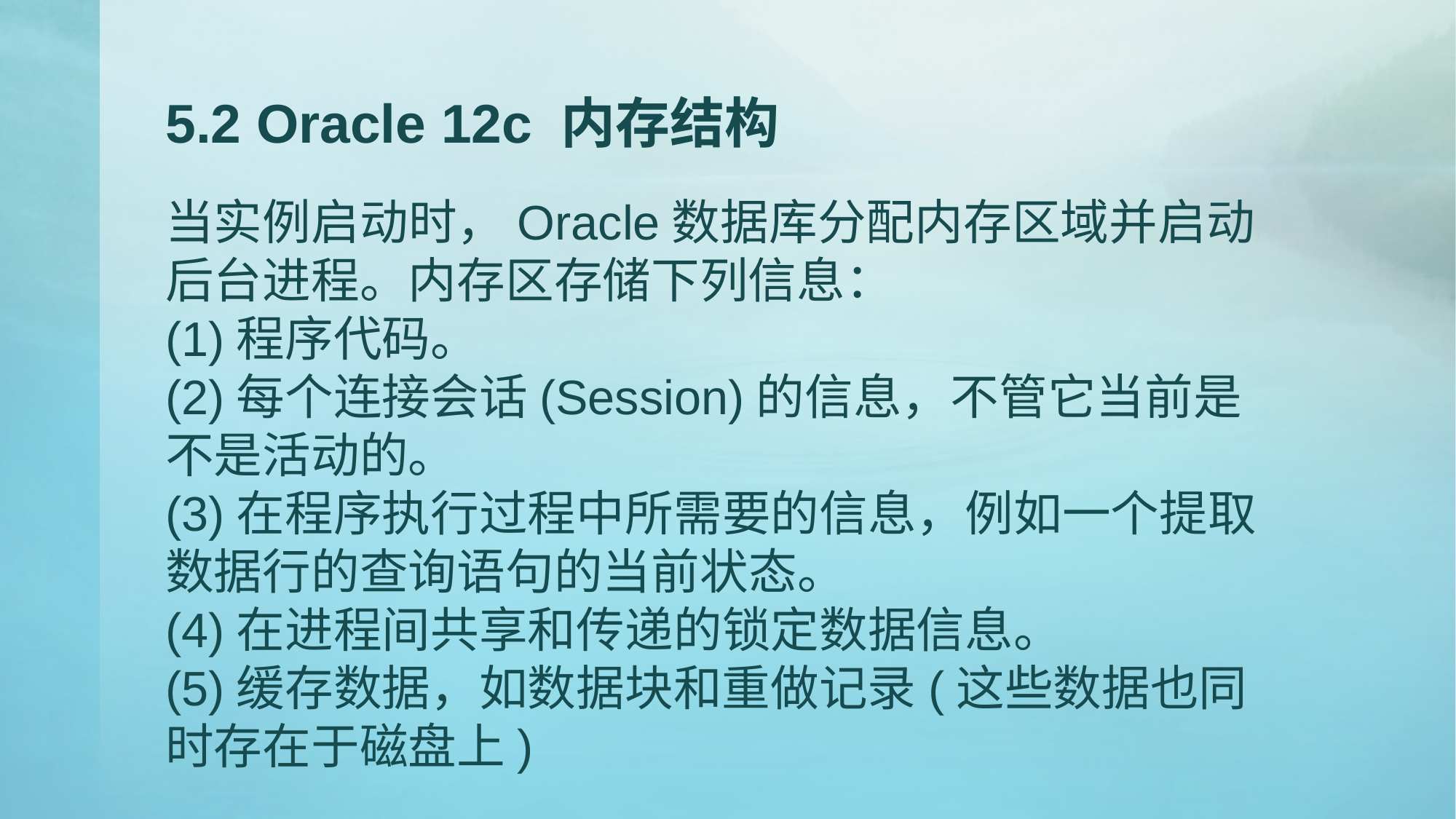

# 5.2 Oracle 12c 内存结构
当实例启动时，Oracle数据库分配内存区域并启动后台进程。内存区存储下列信息：
(1)程序代码。
(2)每个连接会话(Session)的信息，不管它当前是不是活动的。
(3)在程序执行过程中所需要的信息，例如一个提取数据行的查询语句的当前状态。
(4)在进程间共享和传递的锁定数据信息。
(5)缓存数据，如数据块和重做记录(这些数据也同时存在于磁盘上)